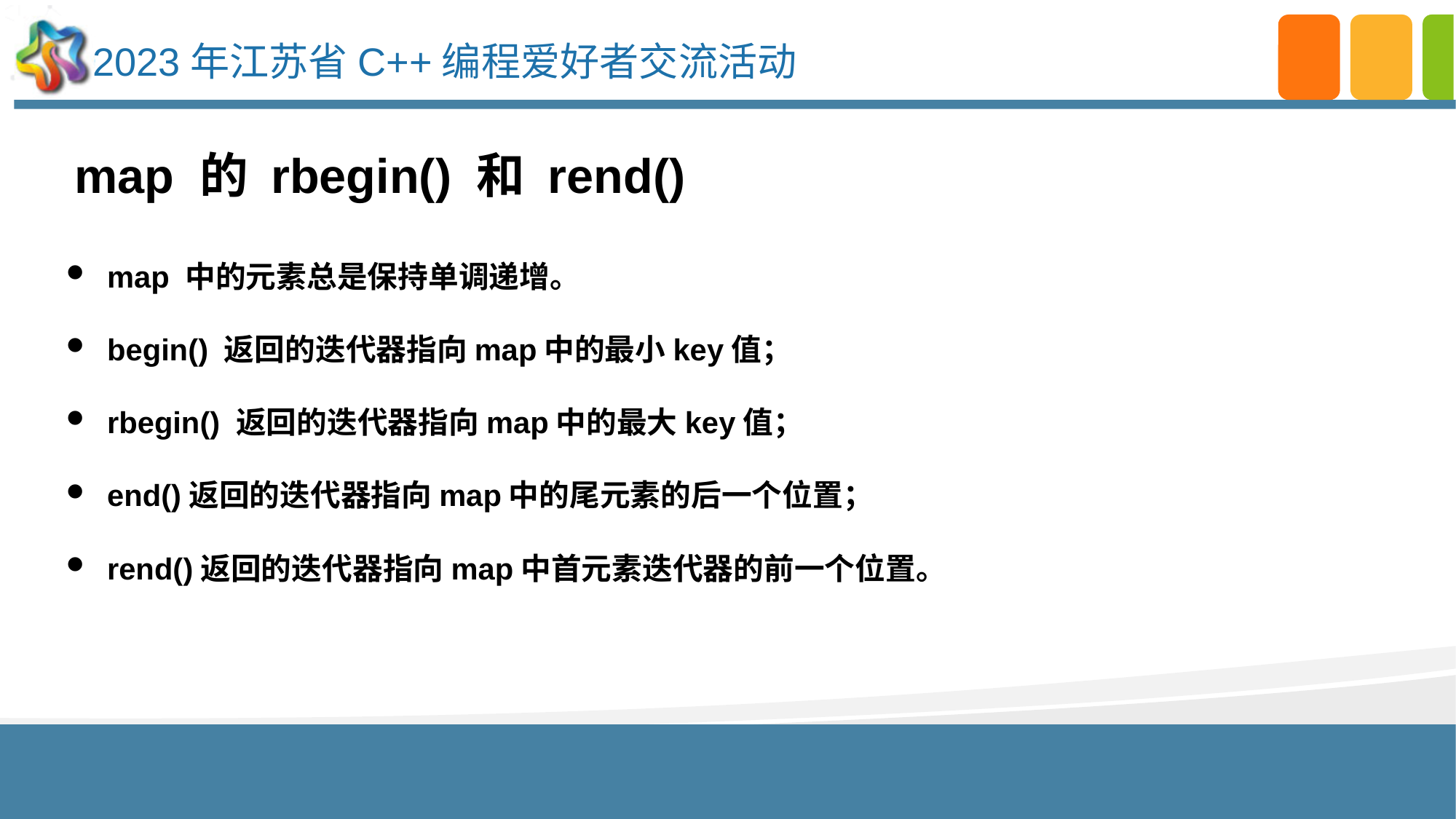

map 的 rbegin() 和 rend()
map 中的元素总是保持单调递增。
begin() 返回的迭代器指向map中的最小key值；
rbegin() 返回的迭代器指向map中的最大key值；
end()返回的迭代器指向map中的尾元素的后一个位置；
rend()返回的迭代器指向map中首元素迭代器的前一个位置。